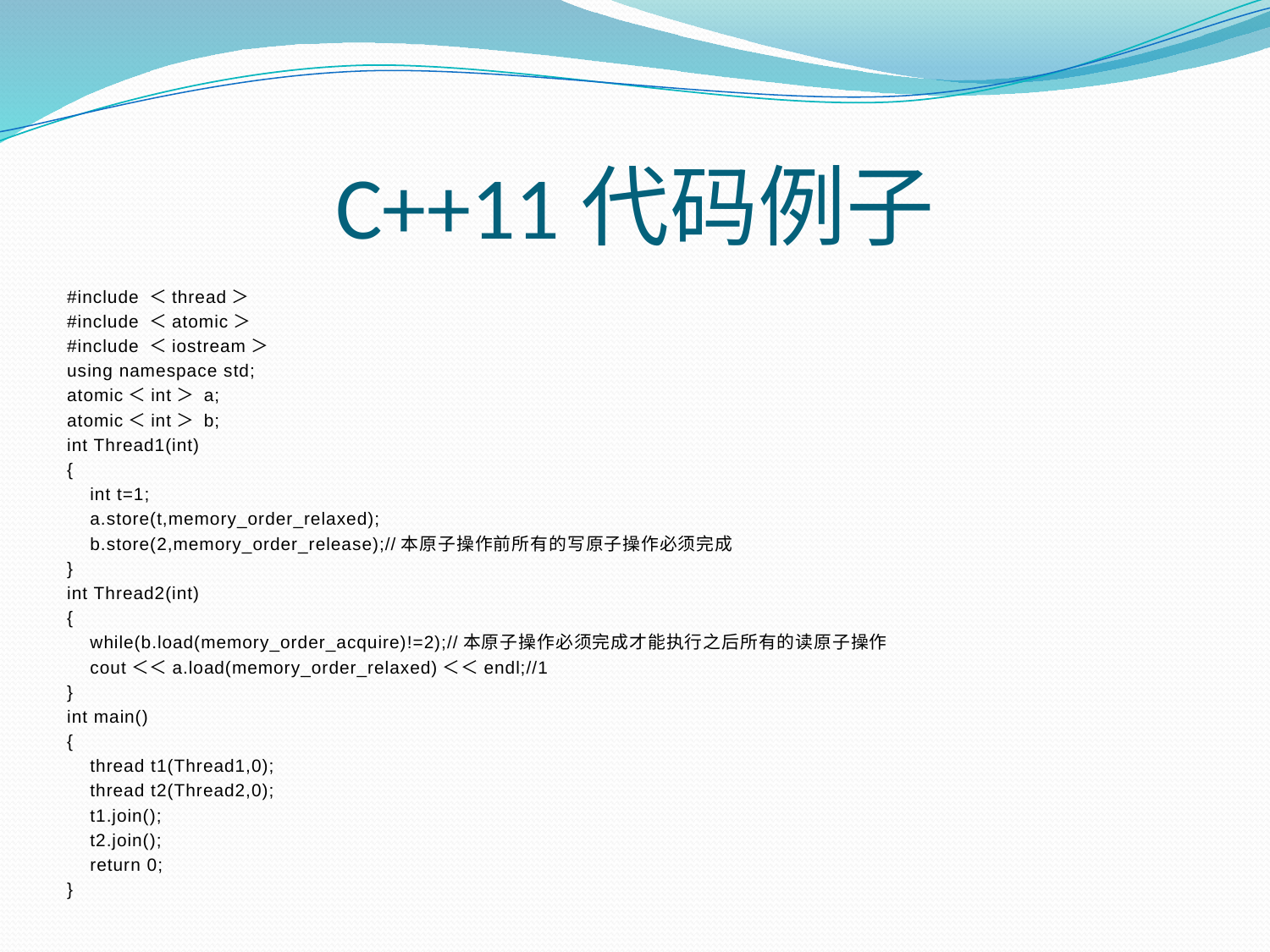

C++11代码例子

#include ＜thread＞
#include ＜atomic＞
#include ＜iostream＞
using namespace std;
atomic＜int＞ a;
atomic＜int＞ b;
int Thread1(int)
{
    int t=1;
    a.store(t,memory_order_relaxed);
    b.store(2,memory_order_release);//本原子操作前所有的写原子操作必须完成
}
int Thread2(int)
{
    while(b.load(memory_order_acquire)!=2);//本原子操作必须完成才能执行之后所有的读原子操作
    cout＜＜a.load(memory_order_relaxed)＜＜endl;//1
}
int main()
{
    thread t1(Thread1,0);
    thread t2(Thread2,0);
    t1.join();
    t2.join();
    return 0;
}